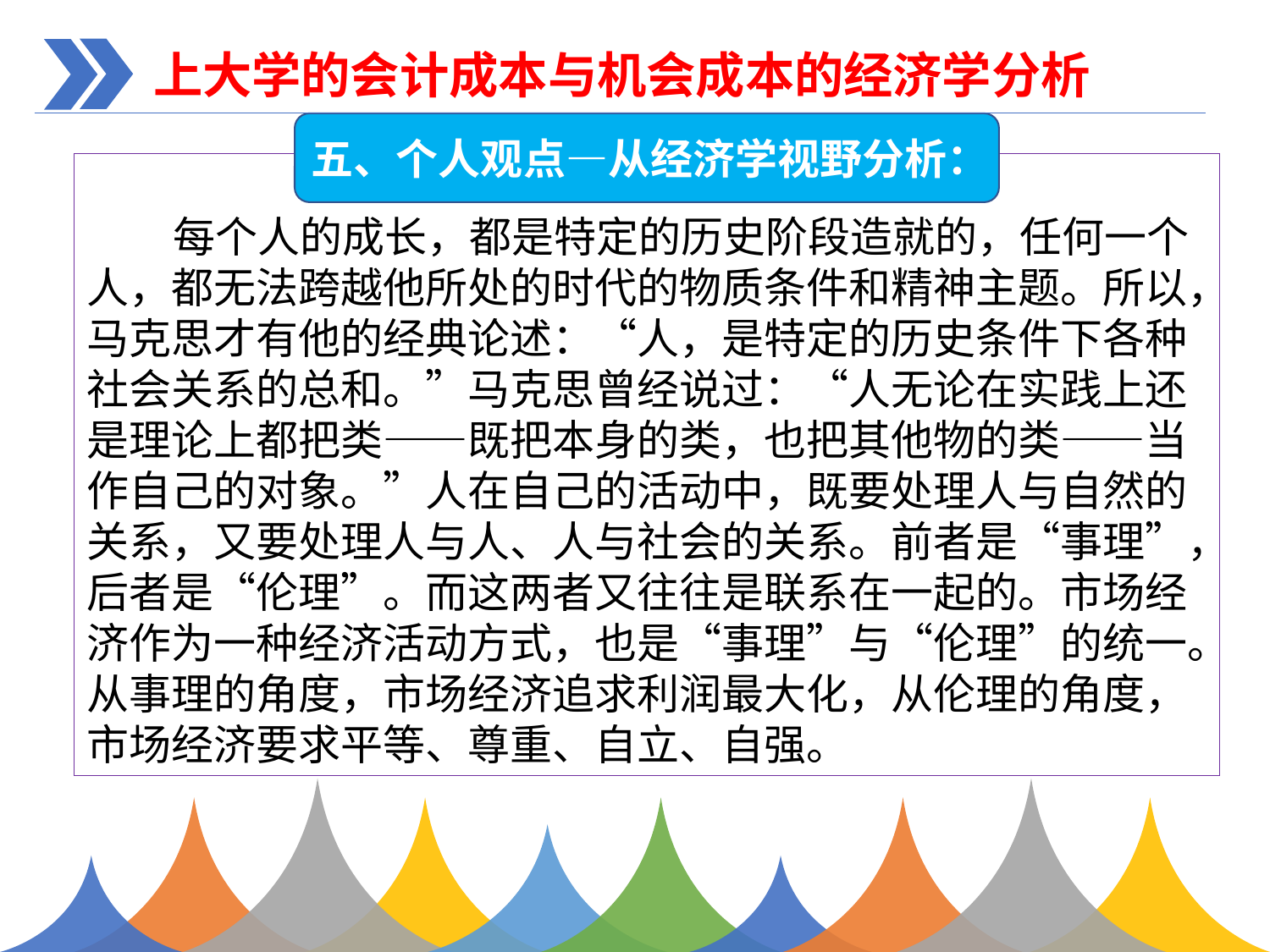

上大学的会计成本与机会成本的经济学分析
五、个人观点—从经济学视野分析：

        每个人的成长，都是特定的历史阶段造就的，任何一个人，都无法跨越他所处的时代的物质条件和精神主题。所以，马克思才有他的经典论述：“人，是特定的历史条件下各种社会关系的总和。”马克思曾经说过：“人无论在实践上还是理论上都把类——既把本身的类，也把其他物的类——当作自己的对象。”人在自己的活动中，既要处理人与自然的关系，又要处理人与人、人与社会的关系。前者是“事理”，后者是“伦理”。而这两者又往往是联系在一起的。市场经济作为一种经济活动方式，也是“事理”与“伦理”的统一。从事理的角度，市场经济追求利润最大化，从伦理的角度，市场经济要求平等、尊重、自立、自强。